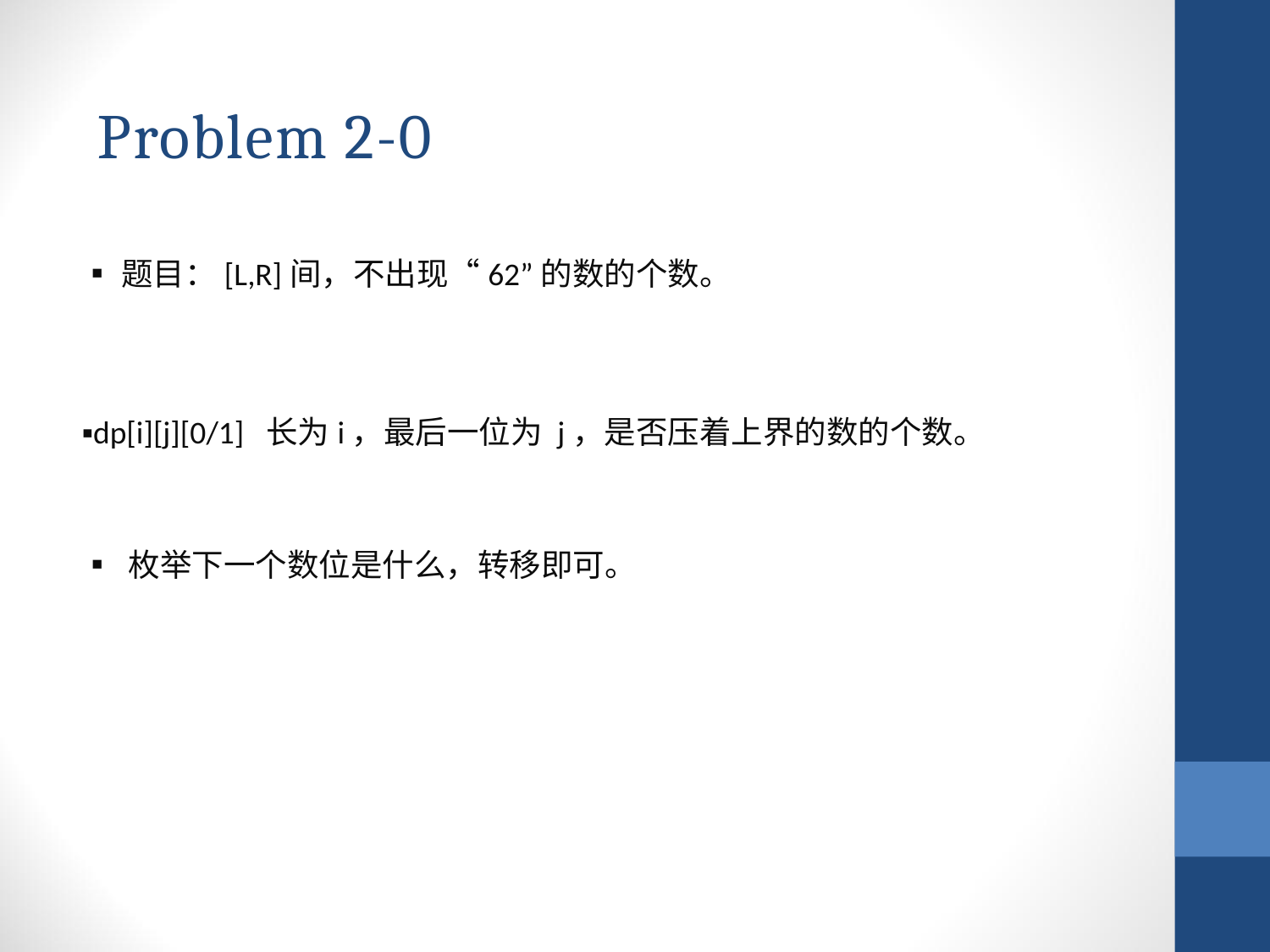

Problem 2-0
▪题目：[L,R]间，不出现“62”的数的个数。
▪dp[i][j][0/1]  长为i，最后一位为 j，是否压着上界的数的个数。
▪ 枚举下一个数位是什么，转移即可。